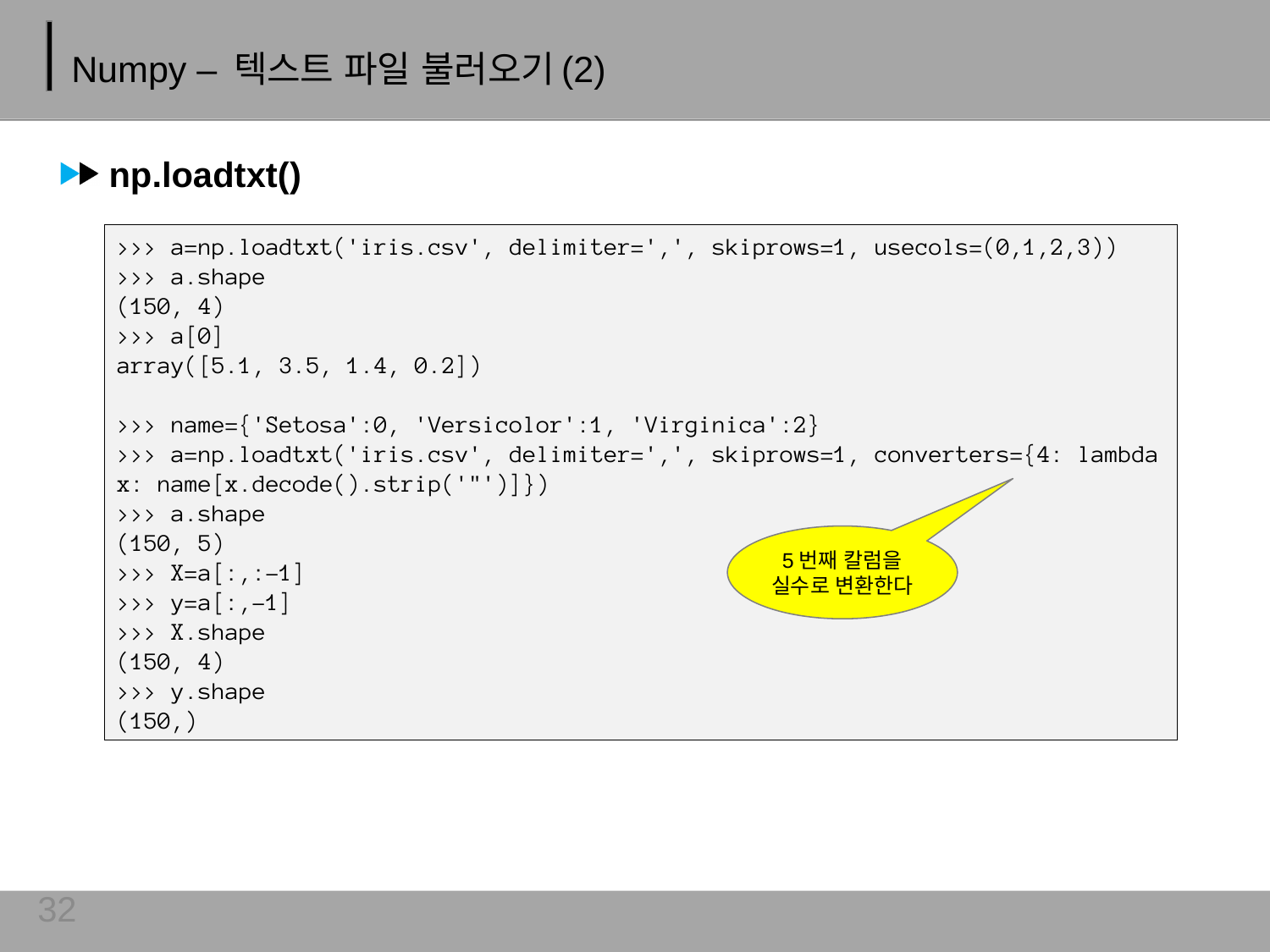

# Numpy – 텍스트 파일 불러오기(2)
np.loadtxt()
>>> a=np.loadtxt('iris.csv', delimiter=',', skiprows=1, usecols=(0,1,2,3))
>>> a.shape
(150, 4)
>>> a[0]
array([5.1, 3.5, 1.4, 0.2])

>>> name={'Setosa':0, 'Versicolor':1, 'Virginica':2}
>>> a=np.loadtxt('iris.csv', delimiter=',', skiprows=1, converters={4: lambda x: name[x.decode().strip('"')]})
>>> a.shape
(150, 5)
>>> X=a[:,:-1]
>>> y=a[:,-1]
>>> X.shape
(150, 4)
>>> y.shape
(150,)
5번째 칼럼을
실수로 변환한다
32